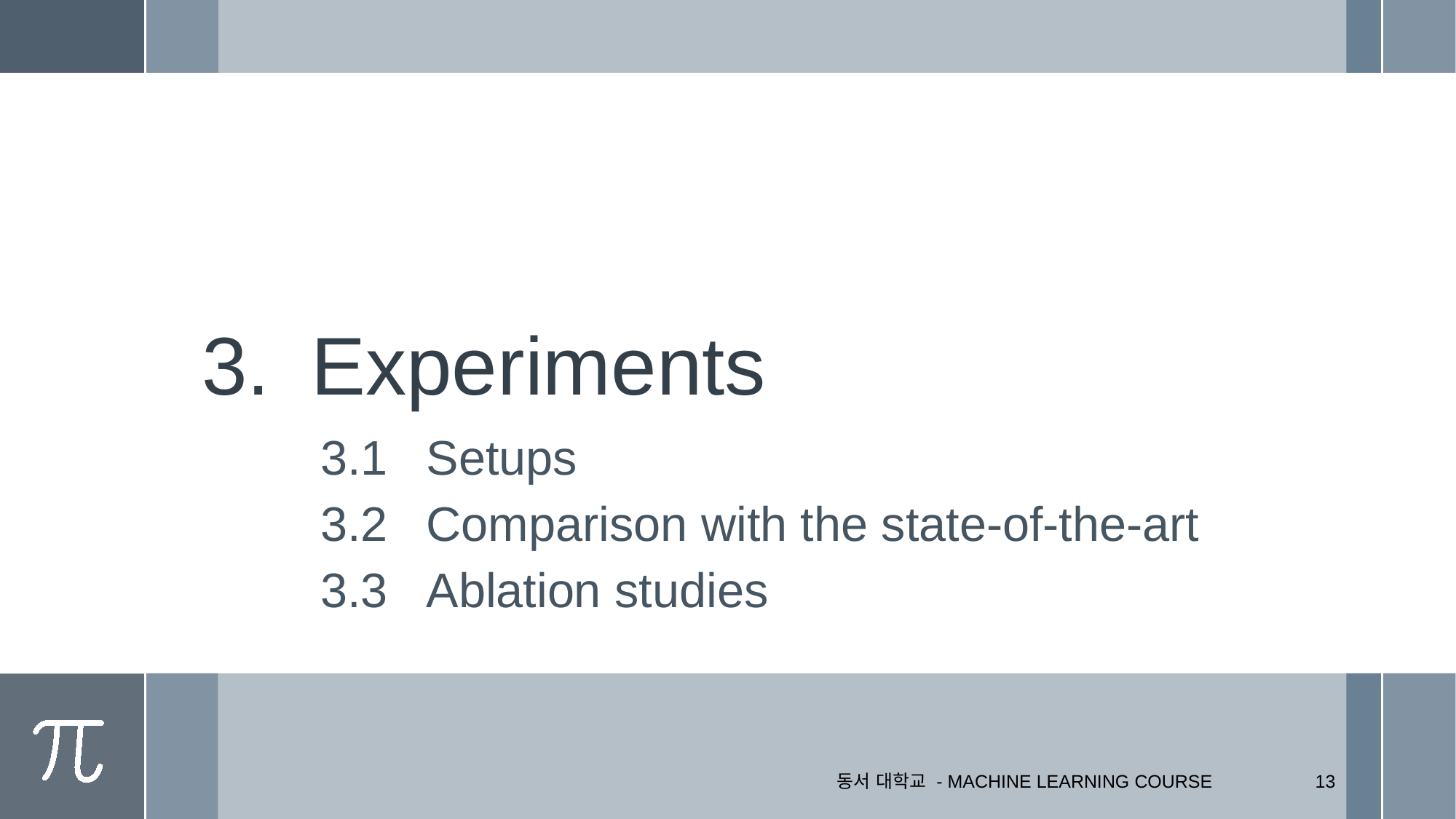

# Experiments
3.1	Setups
3.2	Comparison with the state-of-the-art
3.3	Ablation studies

동서 대학교 - Machine Learning Course
13